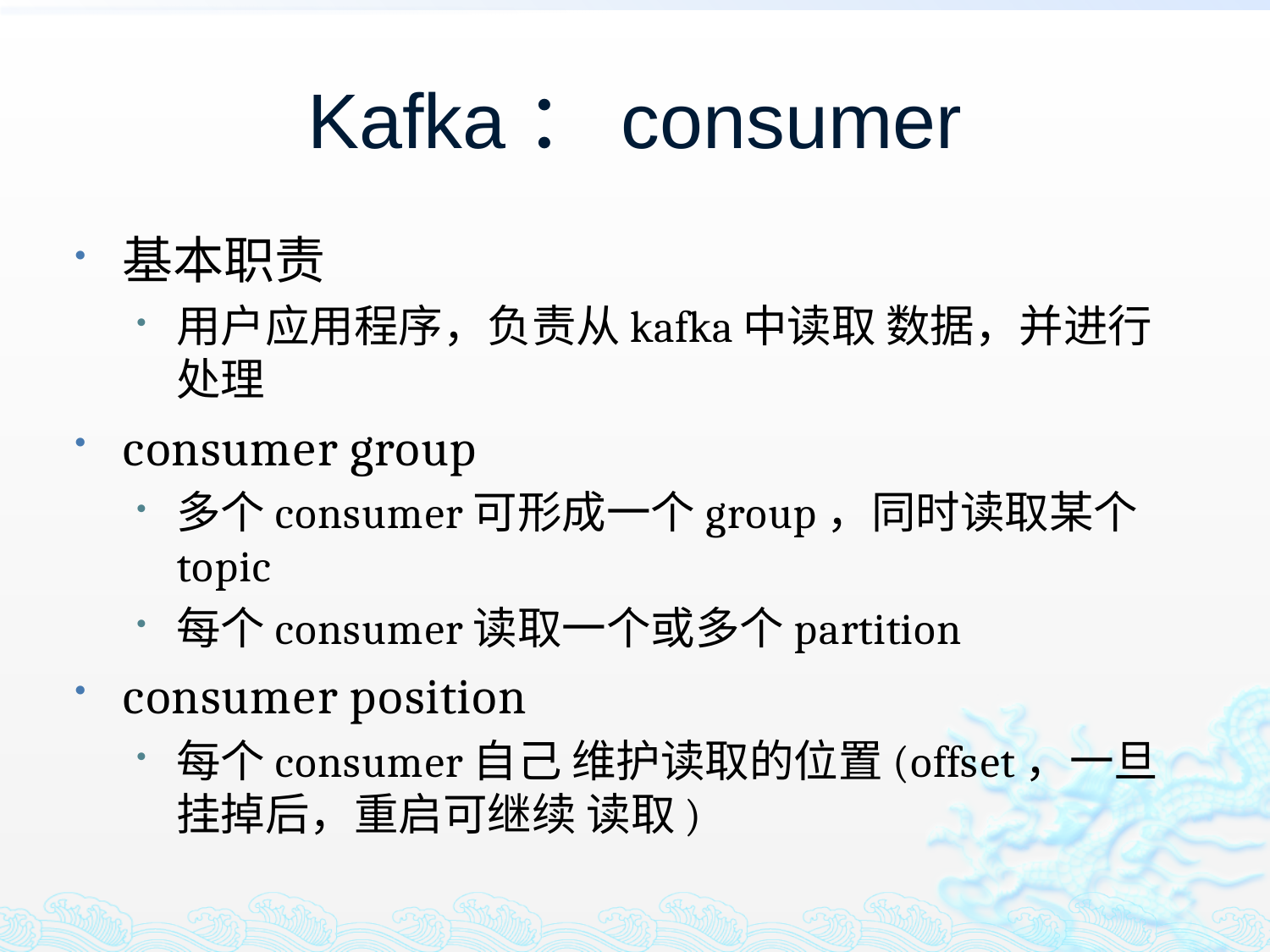

# Kafka：consumer
基本职责
用户应用程序，负责从kafka中读取 数据，并进行处理
consumer group
多个consumer可形成一个group，同时读取某个topic
每个consumer读取一个或多个partition
consumer position
每个consumer自己 维护读取的位置(offset，一旦挂掉后，重启可继续 读取)